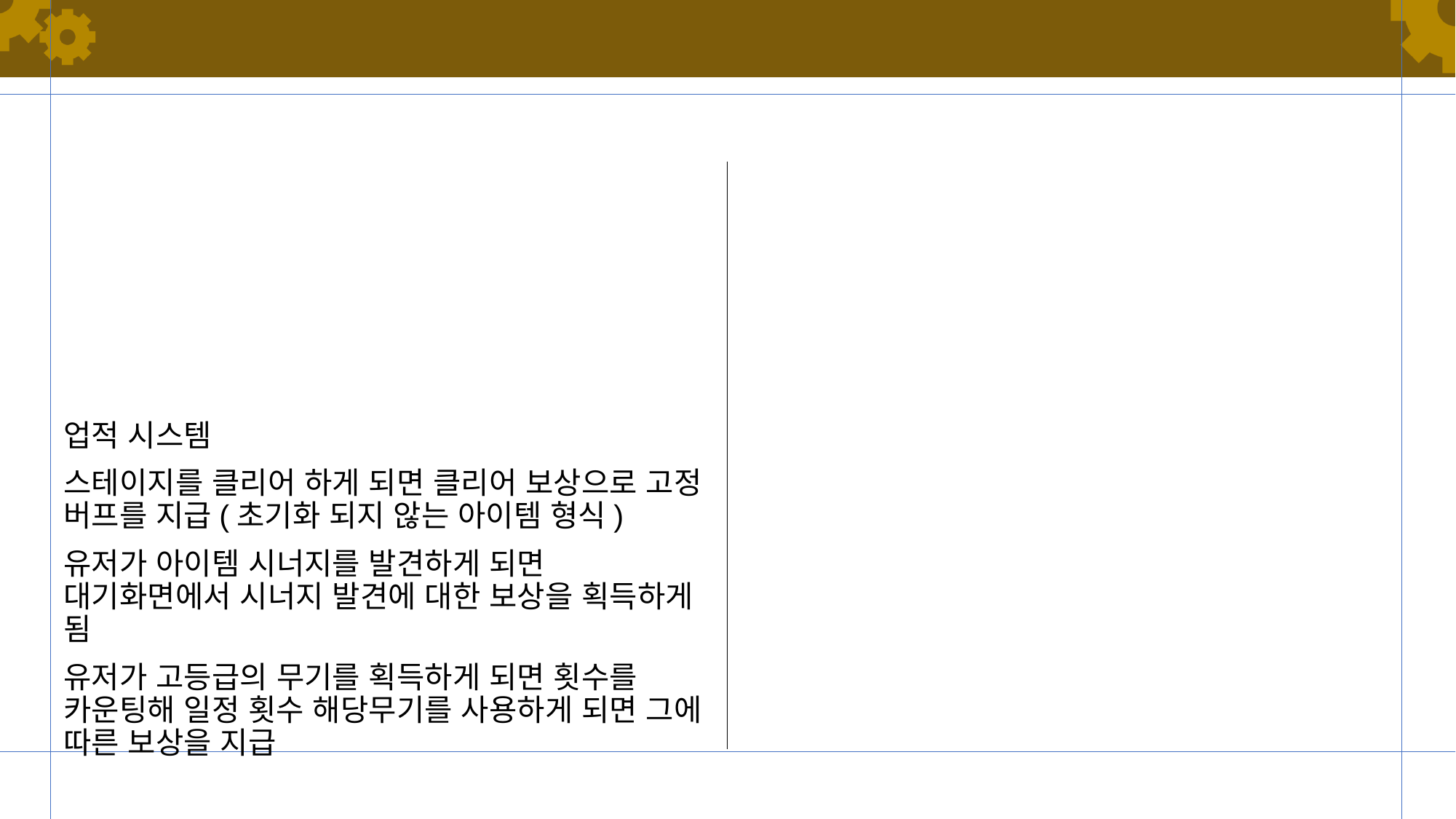

#

업적 시스템
스테이지를 클리어 하게 되면 클리어 보상으로 고정 버프를 지급(초기화 되지 않는 아이템 형식)
유저가 아이템 시너지를 발견하게 되면 대기화면에서 시너지 발견에 대한 보상을 획득하게 됨
유저가 고등급의 무기를 획득하게 되면 횟수를 카운팅해 일정 횟수 해당무기를 사용하게 되면 그에 따른 보상을 지급